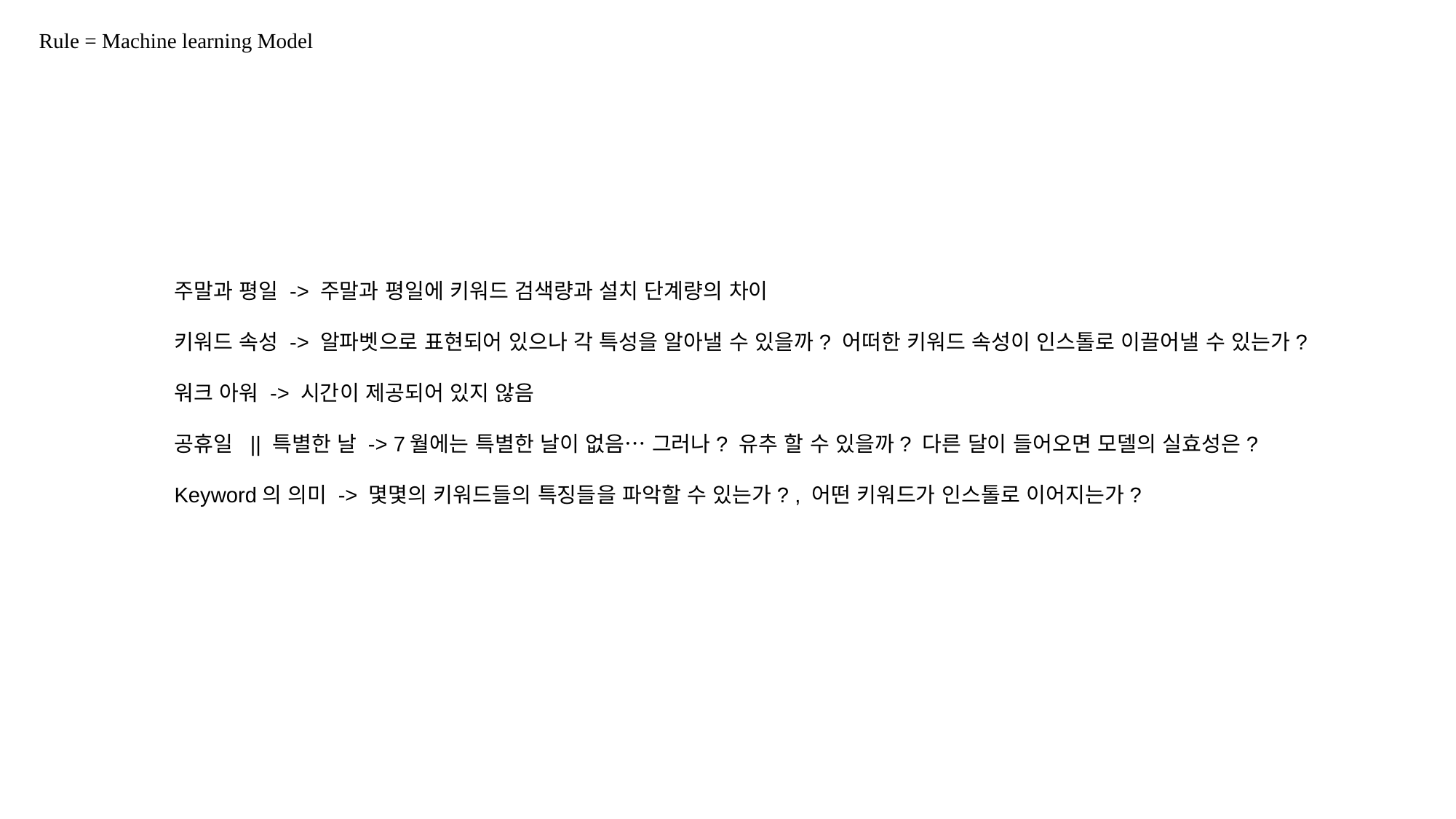

Rule = Machine learning Model
주말과 평일 -> 주말과 평일에 키워드 검색량과 설치 단계량의 차이

키워드 속성 -> 알파벳으로 표현되어 있으나 각 특성을 알아낼 수 있을까? 어떠한 키워드 속성이 인스톨로 이끌어낼 수 있는가?

워크 아워 -> 시간이 제공되어 있지 않음

공휴일  || 특별한 날 -> 7월에는 특별한 날이 없음… 그러나? 유추 할 수 있을까? 다른 달이 들어오면 모델의 실효성은?

Keyword의 의미 -> 몇몇의 키워드들의 특징들을 파악할 수 있는가? , 어떤 키워드가 인스톨로 이어지는가?